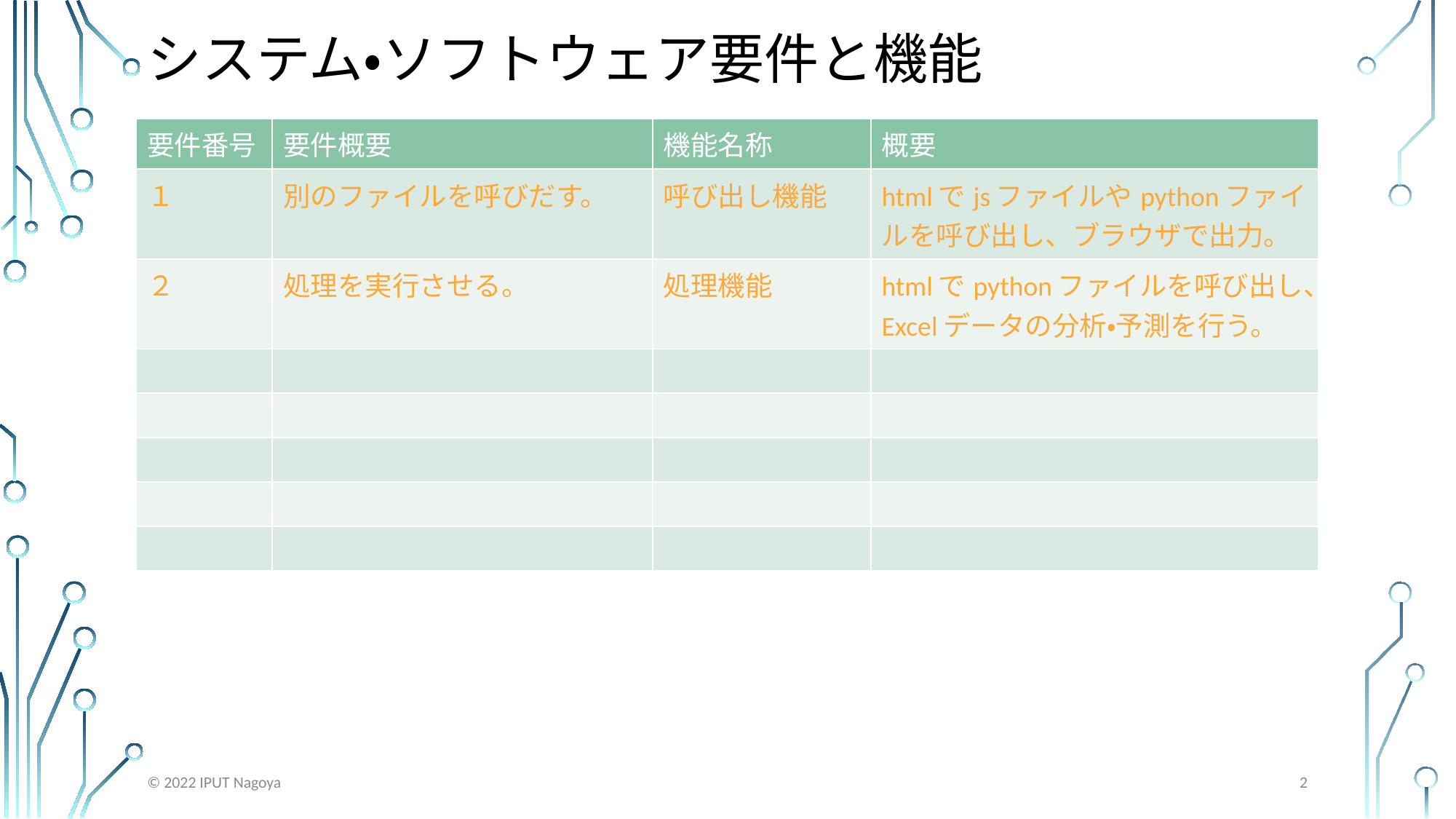

# システム・ソフトウェア要件と機能
| 要件番号 | 要件概要 | 機能名称 | 概要 |
| --- | --- | --- | --- |
| １ | 別のファイルを呼びだす。 | 呼び出し機能 | htmlでjsファイルやpythonファイルを呼び出し、ブラウザで出力。 |
| ２ | 処理を実行させる。 | 処理機能 | htmlでpythonファイルを呼び出し、 Excelデータの分析・予測を行う。 |
|  |  |  |  |
|  |  |  |  |
|  |  |  |  |
|  |  |  |  |
|  |  |  |  |
2
©️ 2022 IPUT Nagoya